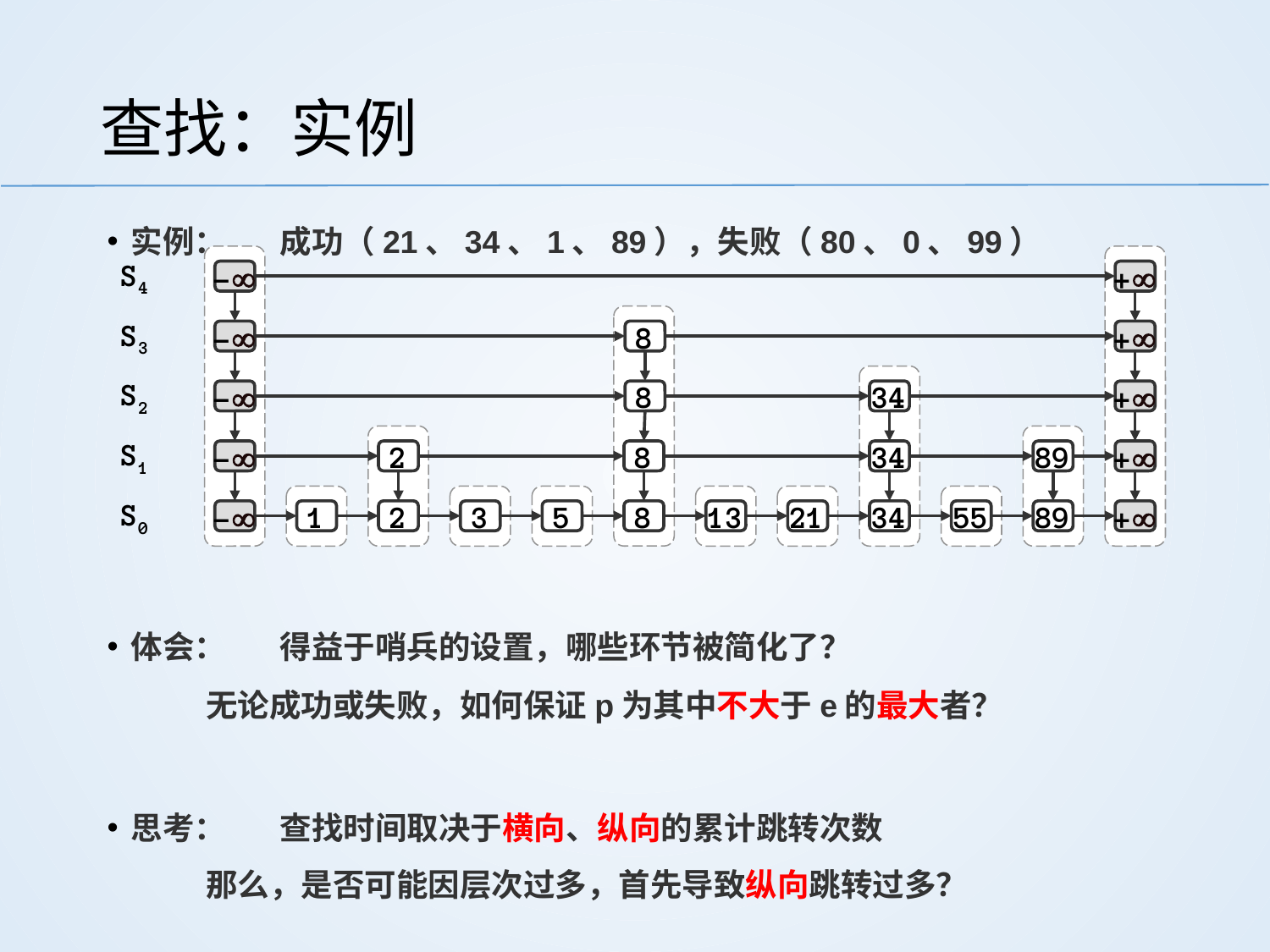

# 查找：实例
实例：	成功（21、34、1、89），失败（80、0、99）
体会：	得益于哨兵的设置，哪些环节被简化了？
		无论成功或失败，如何保证p为其中不大于e的最大者？
思考：	查找时间取决于横向、纵向的累计跳转次数
		那么，是否可能因层次过多，首先导致纵向跳转过多？

S4
-∞
+∞

S3
-∞
8
+∞

S2
-∞
8
34
+∞

S1
-∞
2
8
34
89
+∞

S0
-∞
1
2
3
5
8
13
21
34
55
89
+∞